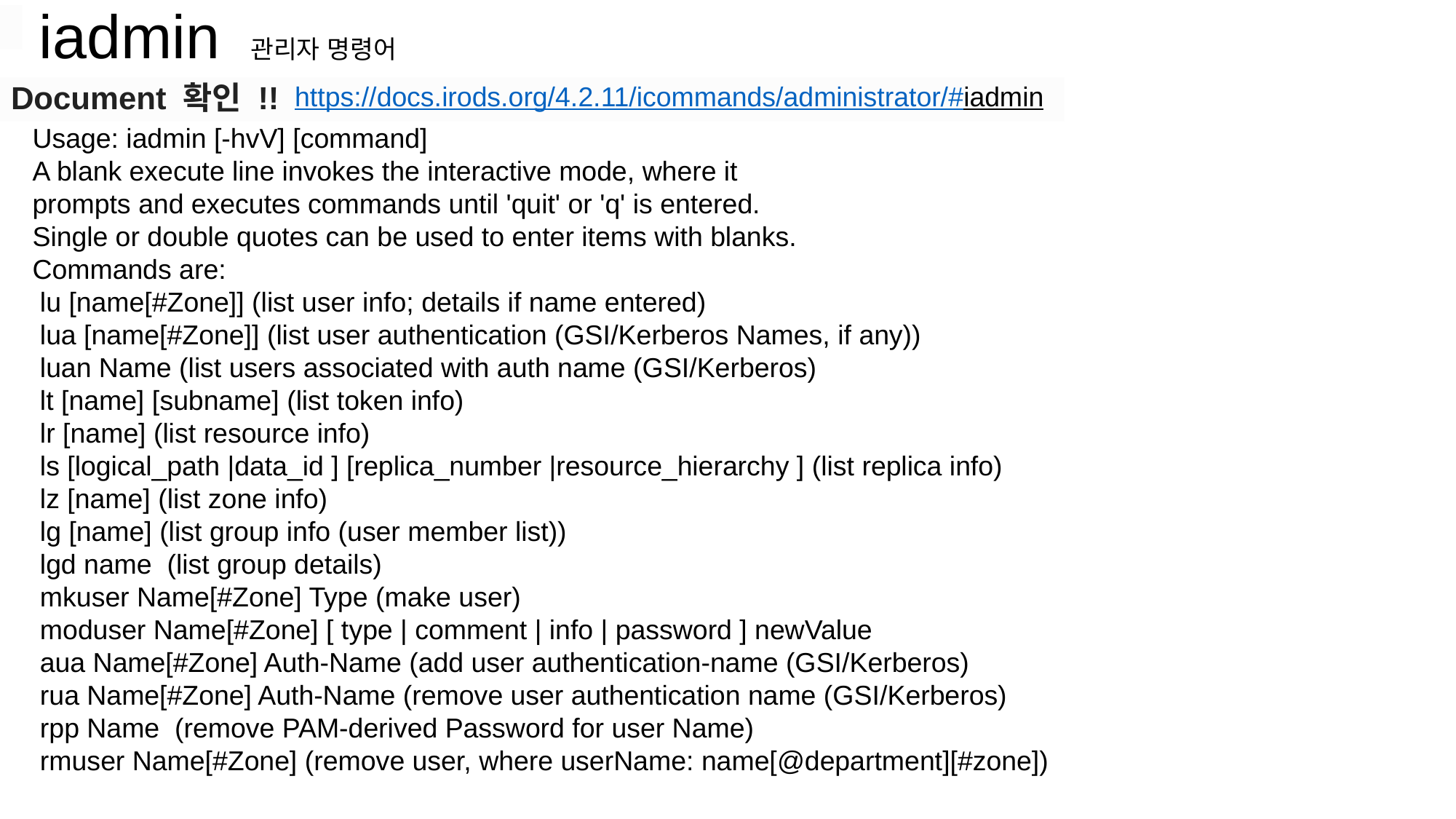

iadmin 관리자 명령어

https://docs.irods.org/4.2.11/icommands/administrator/#iadmin
Document 확인 !!
Usage: iadmin [-hvV] [command]
A blank execute line invokes the interactive mode, where it
prompts and executes commands until 'quit' or 'q' is entered.
Single or double quotes can be used to enter items with blanks.
Commands are:
 lu [name[#Zone]] (list user info; details if name entered)
 lua [name[#Zone]] (list user authentication (GSI/Kerberos Names, if any))
 luan Name (list users associated with auth name (GSI/Kerberos)
 lt [name] [subname] (list token info)
 lr [name] (list resource info)
 ls [logical_path |data_id ] [replica_number |resource_hierarchy ] (list replica info)
 lz [name] (list zone info)
 lg [name] (list group info (user member list))
 lgd name  (list group details)
 mkuser Name[#Zone] Type (make user)
 moduser Name[#Zone] [ type | comment | info | password ] newValue
 aua Name[#Zone] Auth-Name (add user authentication-name (GSI/Kerberos)
 rua Name[#Zone] Auth-Name (remove user authentication name (GSI/Kerberos)
 rpp Name  (remove PAM-derived Password for user Name)
 rmuser Name[#Zone] (remove user, where userName: name[@department][#zone])